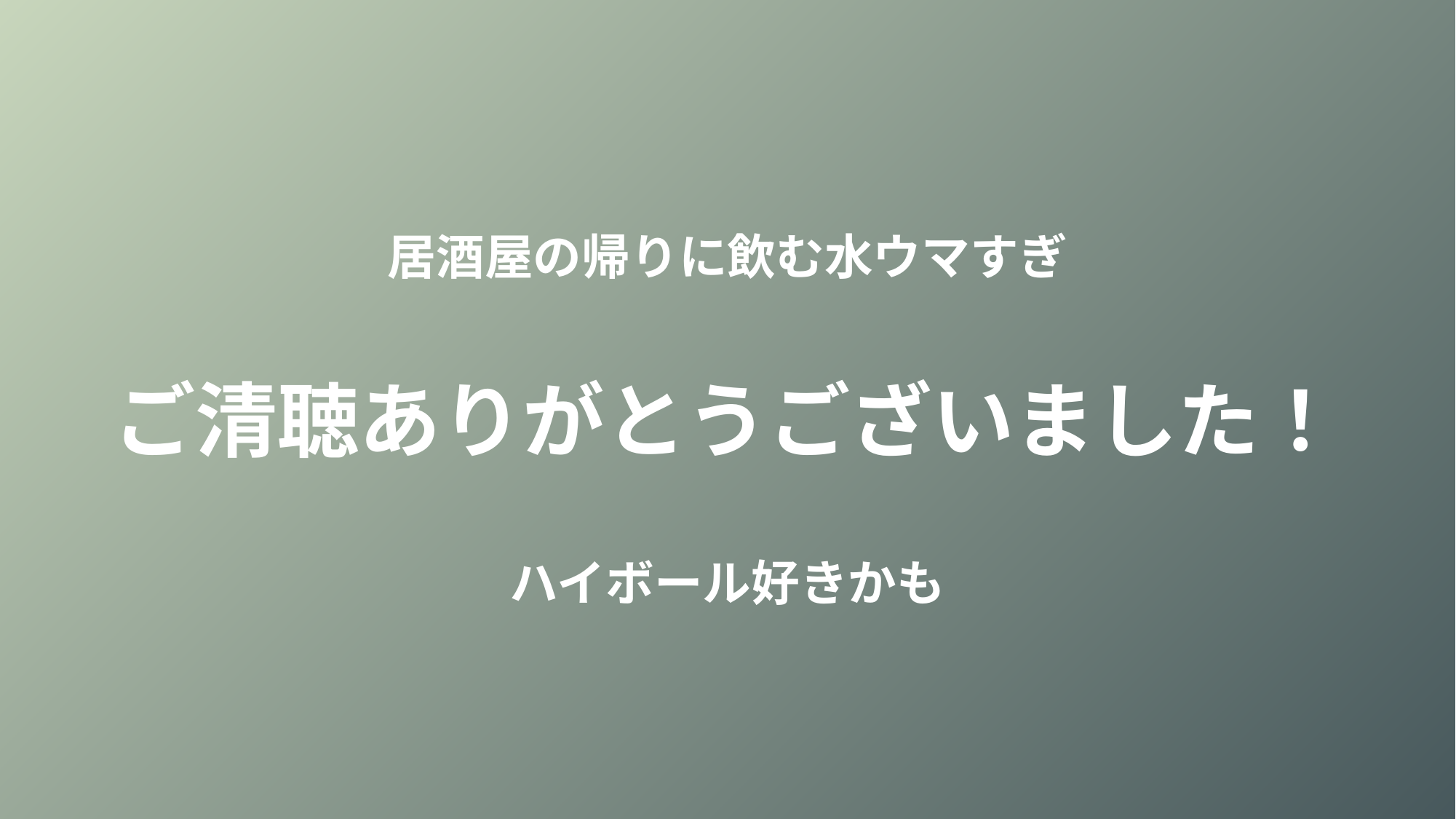

居酒屋の帰りに飲む水ウマすぎ
ご清聴ありがとうございました！
ハイボール好きかも